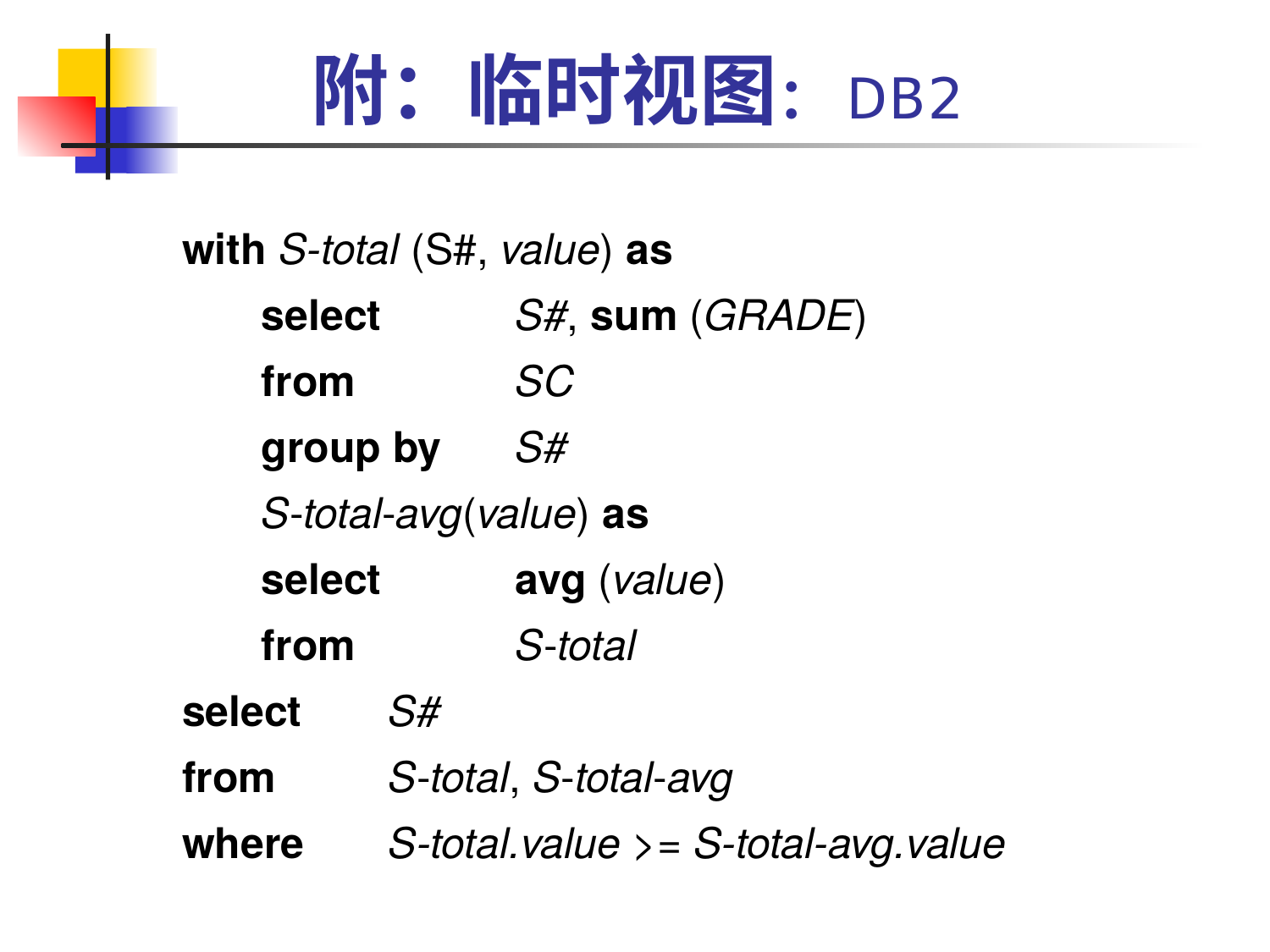

# 附：临时视图：DB2
    with S-total (S#, value) as
   	select		S#, sum (GRADE)
   	from 		SC
   	group by 	S#
    	S-total-avg(value) as
   	select 	avg (value)
   	from 		S-total
    select 	S#
    from 	S-total, S-total-avg
    where 	S-total.value >= S-total-avg.value